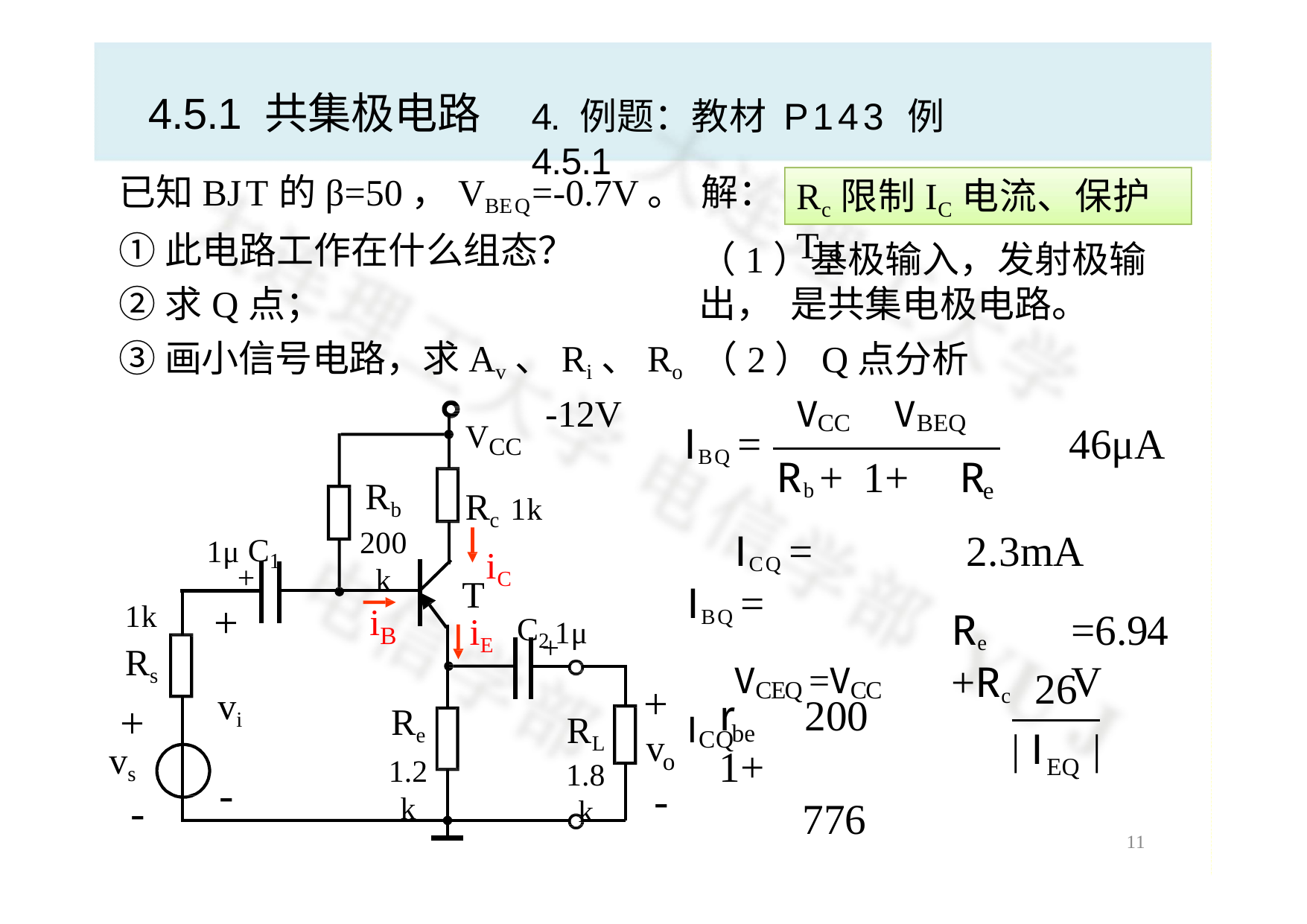

# 4.5.1 共集极电路
4. 例题：教材 P143 例4.5.1

已知BJT的β=50，VBEQ=-0.7V。	解：
①此电路工作在什么组态？
②求Q点；
③画小信号电路，求Av、Ri、Ro
Rc限制IC电流、保护T。
（1）基极输入，发射极输出，  是共集电极电路。
（2）Q点分析
-12V
VCC	VBEQ
VCC
Rc 1k
iC

IBQ =
46μA

Rb +	1+	R

Rb
200k
e

1μ C1

ICQ =	IBQ =
VCEQ =VCC	ICQ
2.3mA

+

T
iE
C2 1μ

+
1k
Rs
+
vs
-

i
Re +Rc
=6.94V
B

+

26

+
vi
-
r	200	1+

Re
1.2k

RL
1.8k
be

| I	|
v

o
EQ

-
776

11